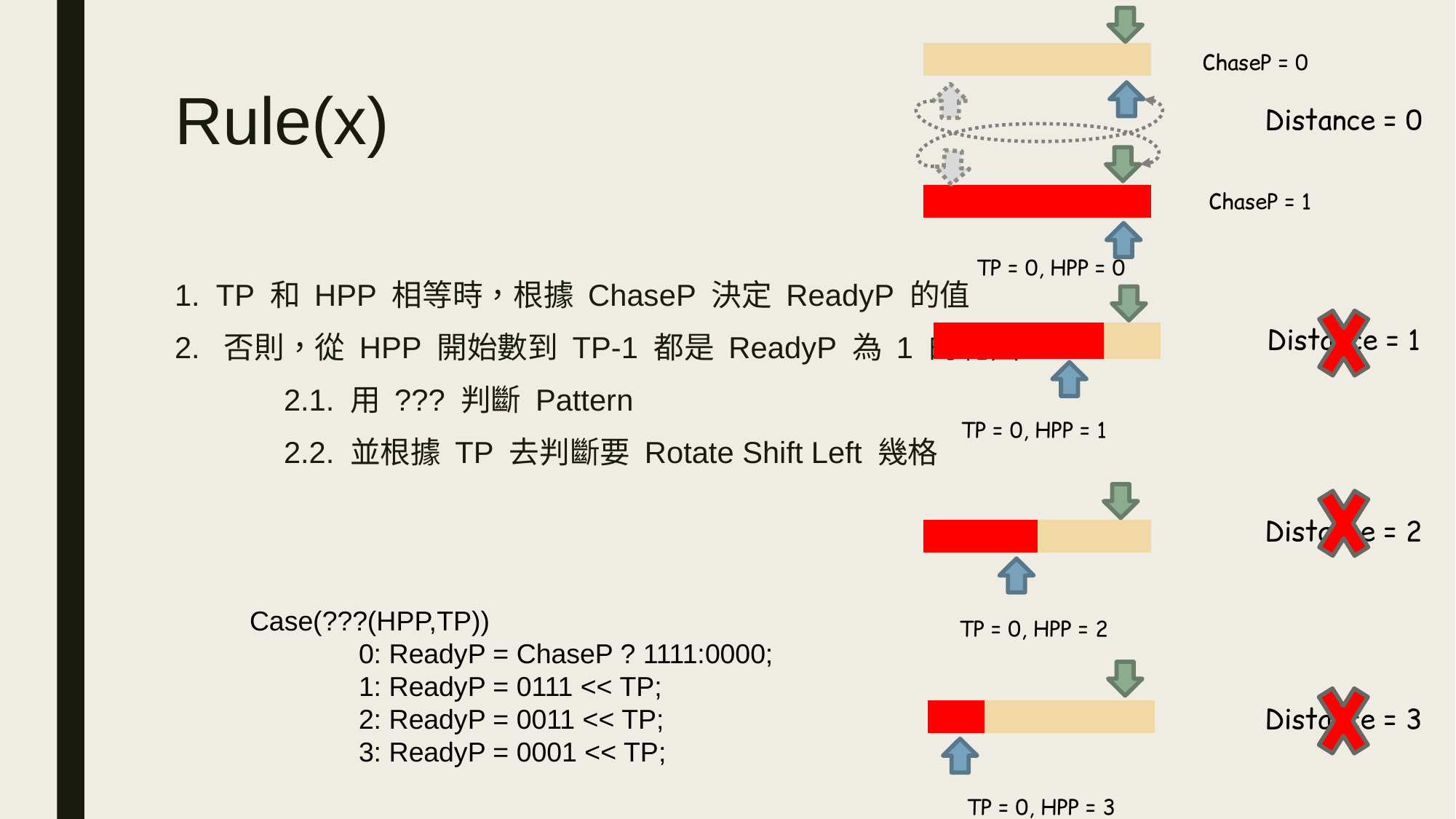

|  |  |  |  |
| --- | --- | --- | --- |
ChaseP = 0
# Rule(x)

Distance = 0

ChaseP = 1
|  |  |  |  |
| --- | --- | --- | --- |

TP = 0, HPP = 0
1.  TP 和 HPP 相等時，根據 ChaseP 決定 ReadyP 的值
2.  否則，從 HPP 開始數到 TP-1 都是 ReadyP 為 1 的範圍
	2.1. 用 ??? 判斷 Pattern
	2.2. 並根據 TP 去判斷要 Rotate Shift Left 幾格

Distance = 1
|  |  |  |  |
| --- | --- | --- | --- |

TP = 0, HPP = 1

Distance = 2
|  |  |  |  |
| --- | --- | --- | --- |

Case(???(HPP,TP))
	0: ReadyP = ChaseP ? 1111:0000;
	1: ReadyP = 0111 << TP;
	2: ReadyP = 0011 << TP;
	3: ReadyP = 0001 << TP;
TP = 0, HPP = 2

Distance = 3
|  |  |  |  |
| --- | --- | --- | --- |

TP = 0, HPP = 3